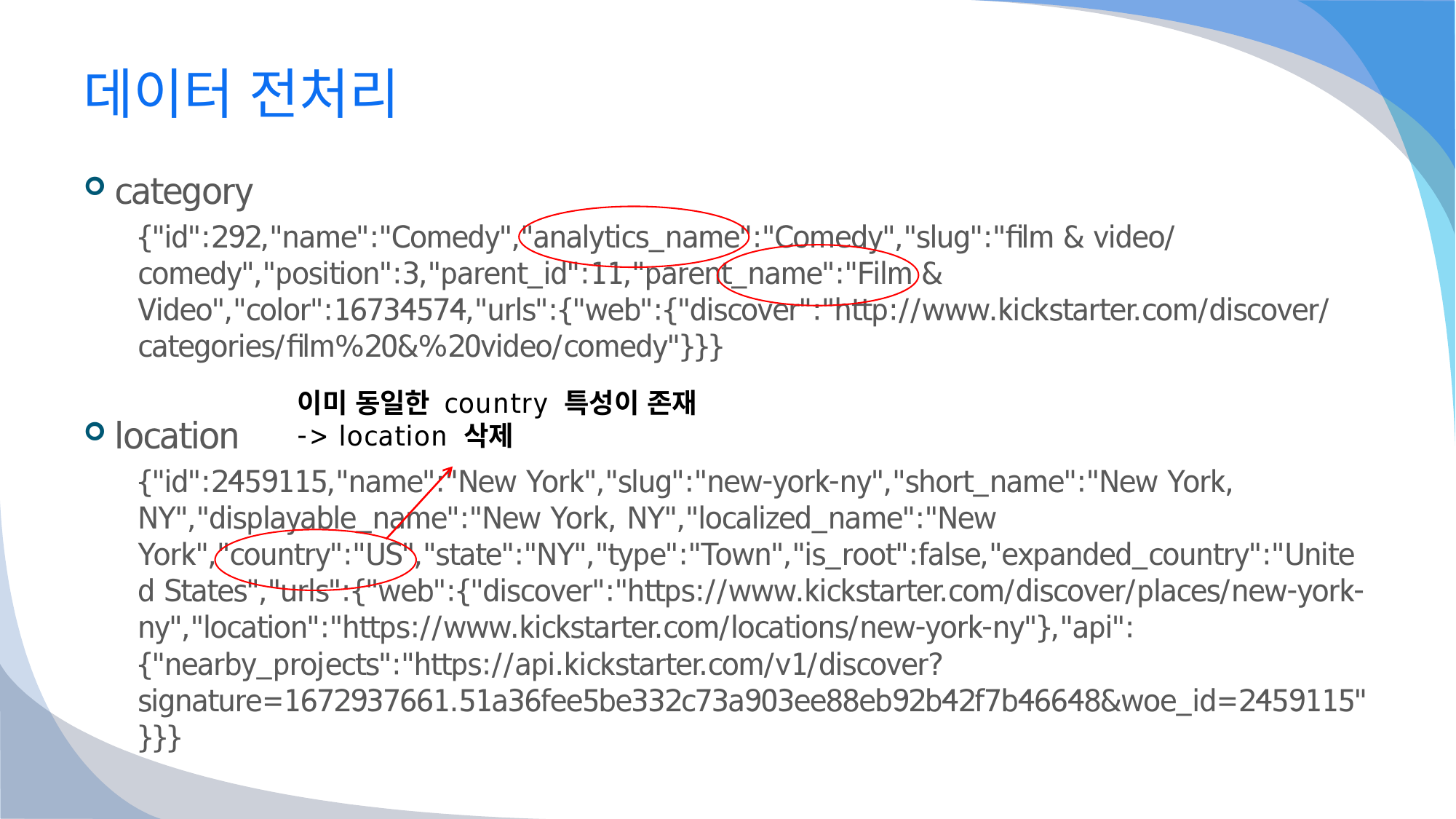

# 데이터 전처리
category
{"id":292,"name":"Comedy","analytics_name":"Comedy","slug":"film & video/comedy","position":3,"parent_id":11,"parent_name":"Film & Video","color":16734574,"urls":{"web":{"discover":"http://www.kickstarter.com/discover/categories/film%20&%20video/comedy"}}}

location
{"id":2459115,"name":"New York","slug":"new-york-ny","short_name":"New York, NY","displayable_name":"New York, NY","localized_name":"New York","country":"US","state":"NY","type":"Town","is_root":false,"expanded_country":"United States","urls":{"web":{"discover":"https://www.kickstarter.com/discover/places/new-york-ny","location":"https://www.kickstarter.com/locations/new-york-ny"},"api":{"nearby_projects":"https://api.kickstarter.com/v1/discover?signature=1672937661.51a36fee5be332c73a903ee88eb92b42f7b46648&woe_id=2459115"}}}

이미 동일한 country 특성이 존재
-> location 삭제